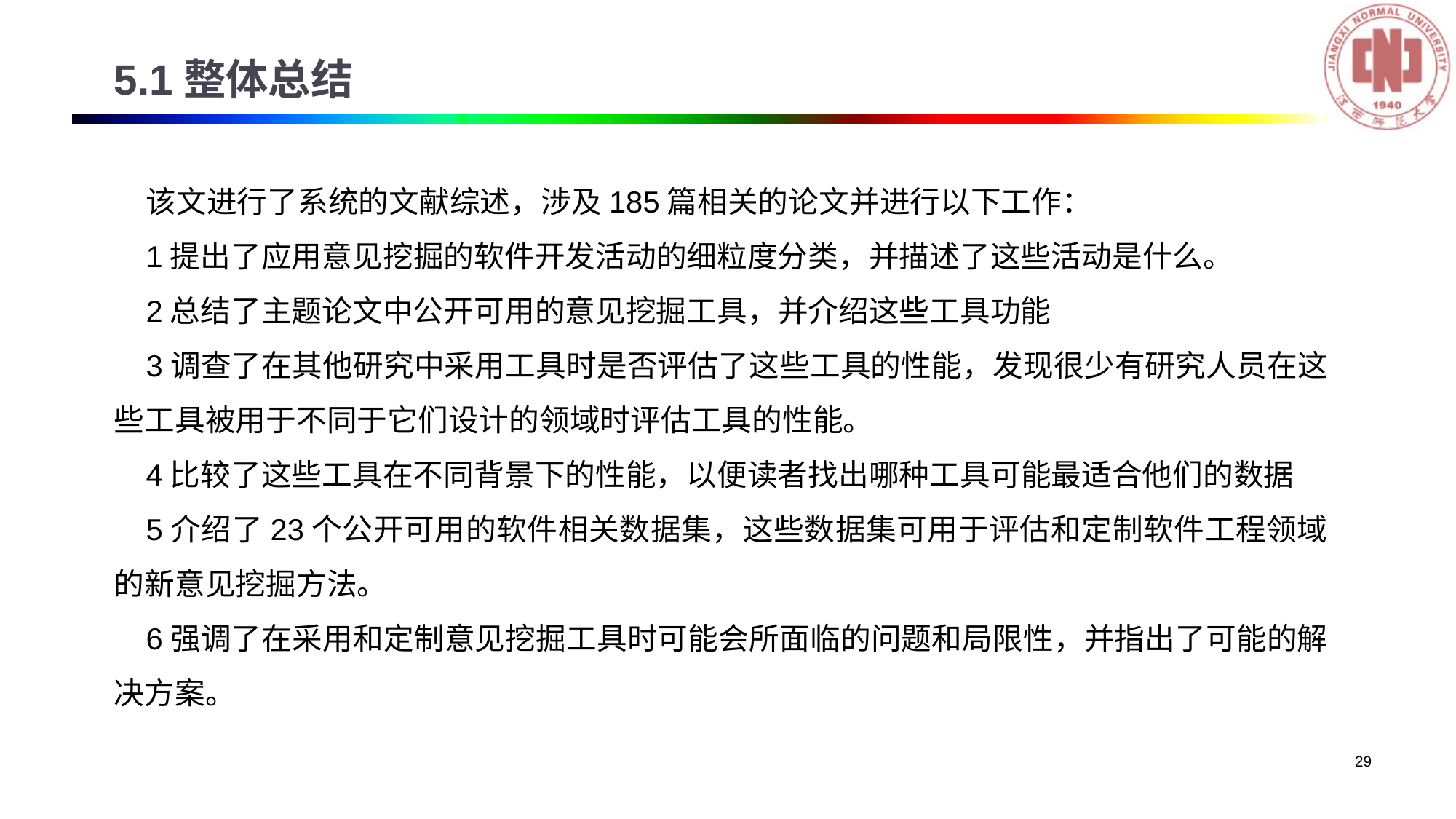

5.1整体总结
该文进行了系统的文献综述，涉及185篇相关的论文并进行以下工作：
1提出了应用意见挖掘的软件开发活动的细粒度分类，并描述了这些活动是什么。
2总结了主题论文中公开可用的意见挖掘工具，并介绍这些工具功能
3调查了在其他研究中采用工具时是否评估了这些工具的性能，发现很少有研究人员在这些工具被用于不同于它们设计的领域时评估工具的性能。
4比较了这些工具在不同背景下的性能，以便读者找出哪种工具可能最适合他们的数据
5介绍了23个公开可用的软件相关数据集，这些数据集可用于评估和定制软件工程领域的新意见挖掘方法。
6强调了在采用和定制意见挖掘工具时可能会所面临的问题和局限性，并指出了可能的解决方案。
29